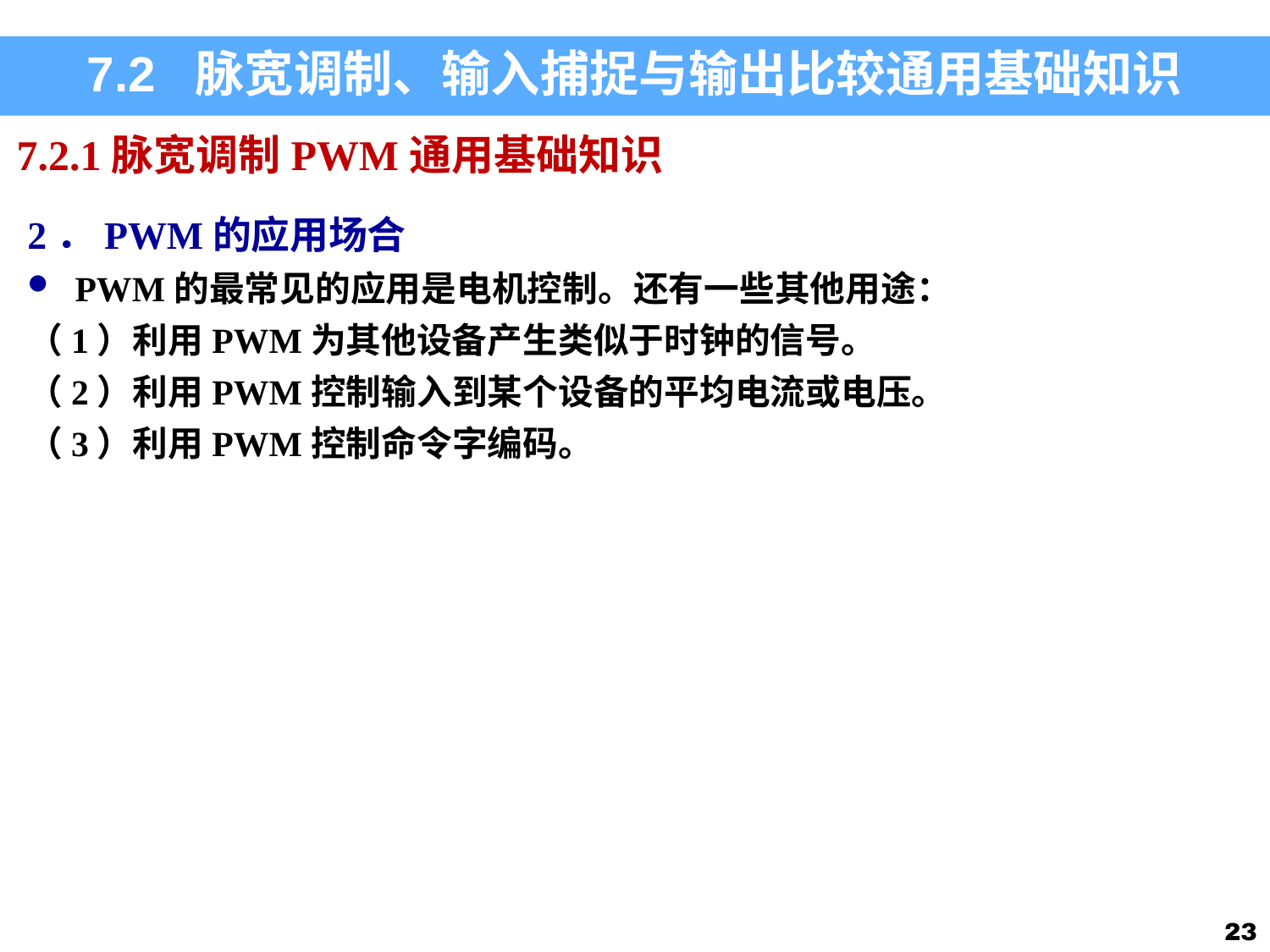

7.2  脉宽调制、输入捕捉与输出比较通用基础知识
7.2.1脉宽调制PWM通用基础知识
2．PWM的应用场合
PWM的最常见的应用是电机控制。还有一些其他用途：
（1）利用PWM为其他设备产生类似于时钟的信号。
（2）利用PWM控制输入到某个设备的平均电流或电压。
（3）利用PWM控制命令字编码。

23